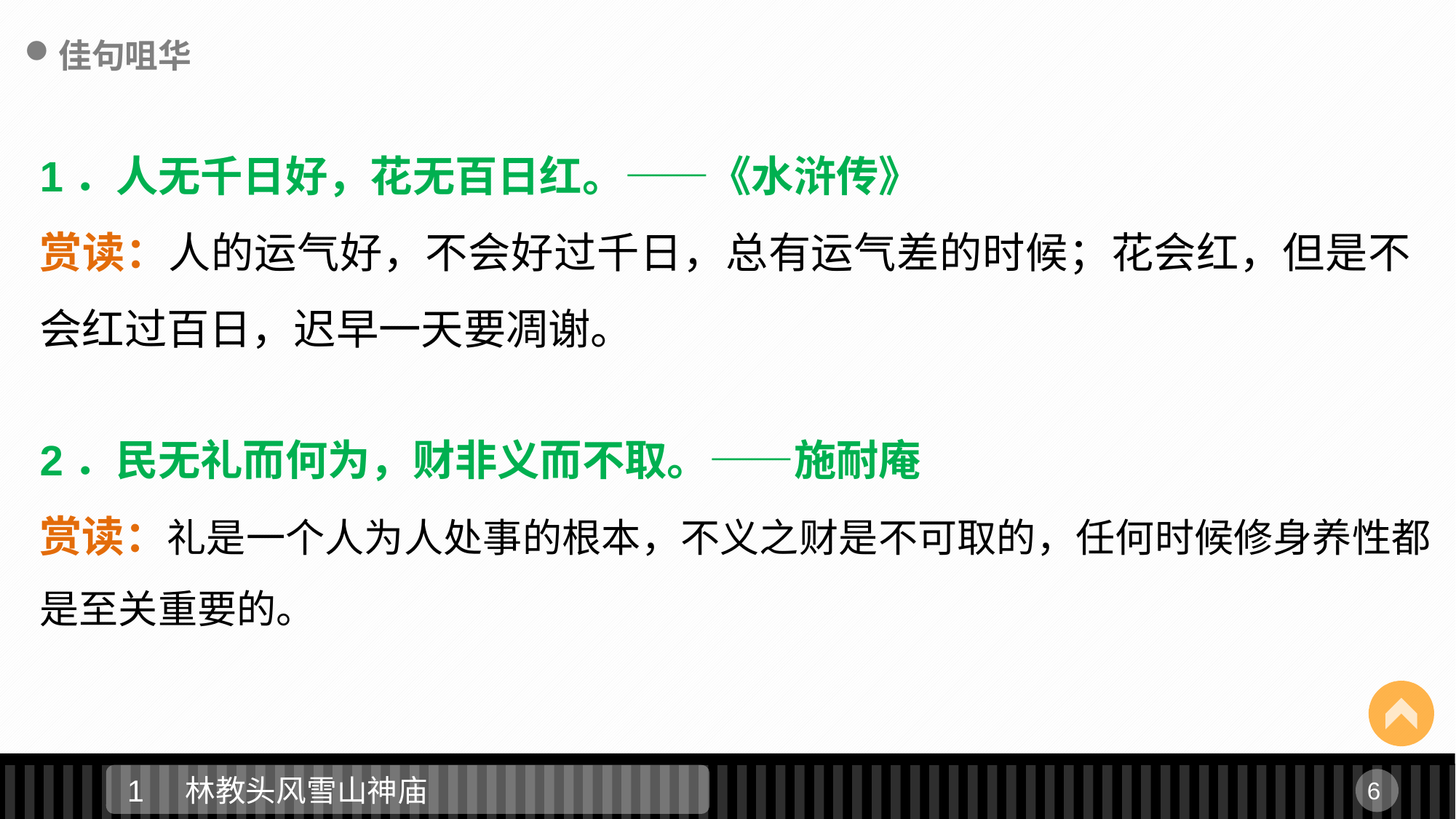

佳句咀华
1．人无千日好，花无百日红。——《水浒传》
赏读：人的运气好，不会好过千日，总有运气差的时候；花会红，但是不会红过百日，迟早一天要凋谢。
2．民无礼而何为，财非义而不取。——施耐庵
赏读：礼是一个人为人处事的根本，不义之财是不可取的，任何时候修身养性都是至关重要的。